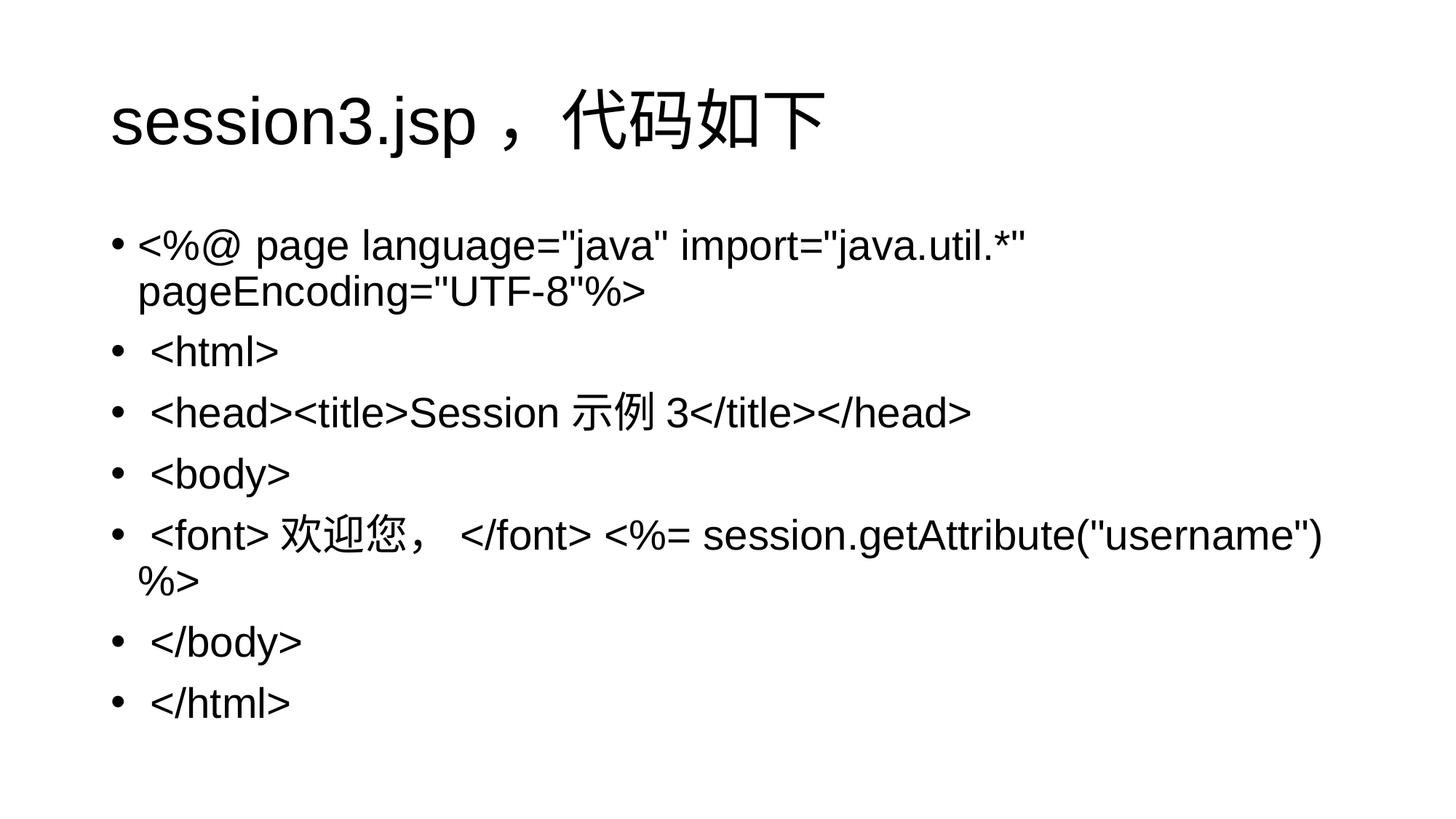

# session3.jsp，代码如下
<%@ page language="java" import="java.util.*" pageEncoding="UTF-8"%>
 <html>
 <head><title>Session示例3</title></head>
 <body>
 <font>欢迎您，</font> <%= session.getAttribute("username") %>
 </body>
 </html>